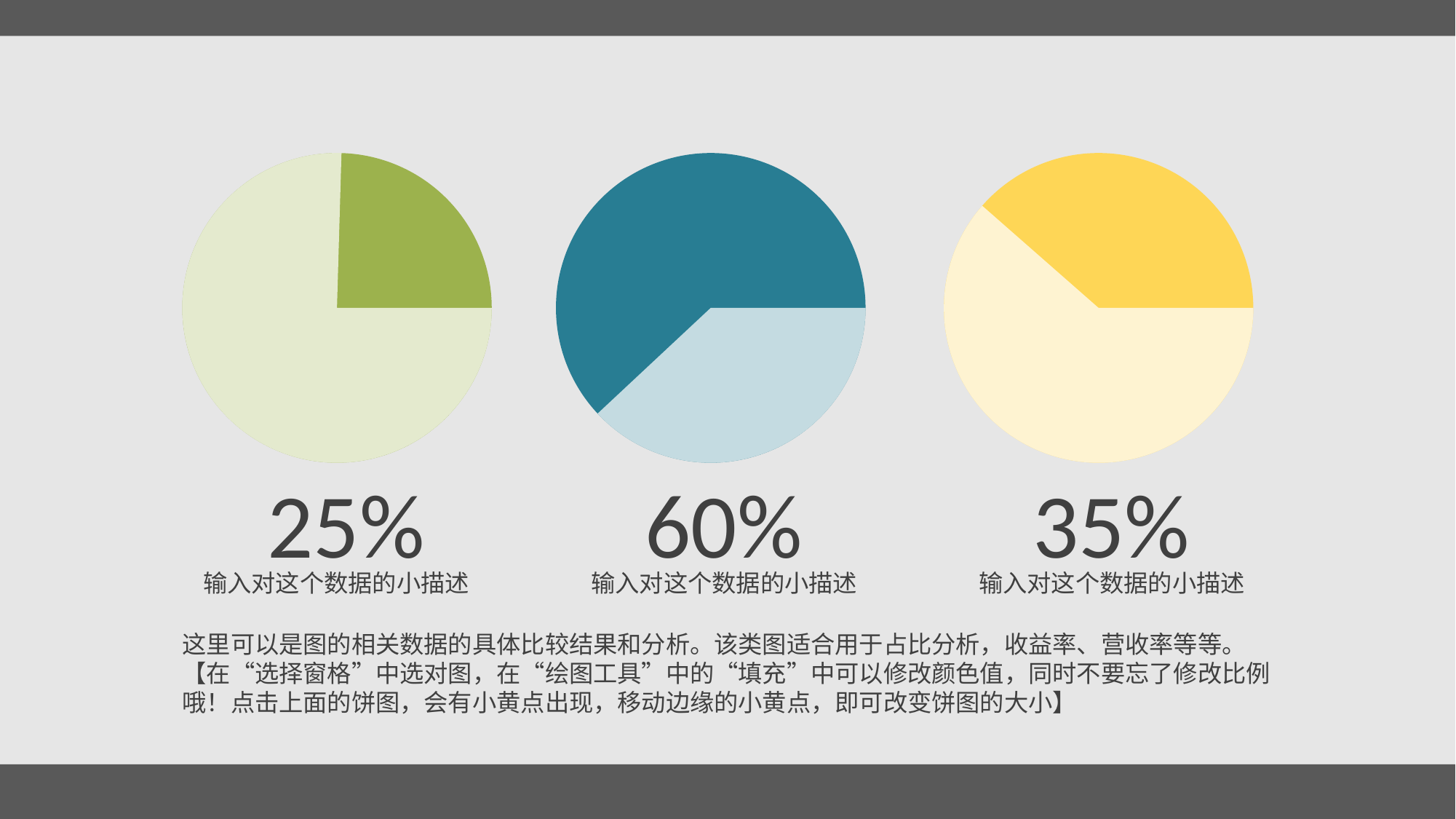

25%
60%
35%
输入对这个数据的小描述
输入对这个数据的小描述
输入对这个数据的小描述
这里可以是图的相关数据的具体比较结果和分析。该类图适合用于占比分析，收益率、营收率等等。【在“选择窗格”中选对图，在“绘图工具”中的“填充”中可以修改颜色值，同时不要忘了修改比例哦！点击上面的饼图，会有小黄点出现，移动边缘的小黄点，即可改变饼图的大小】